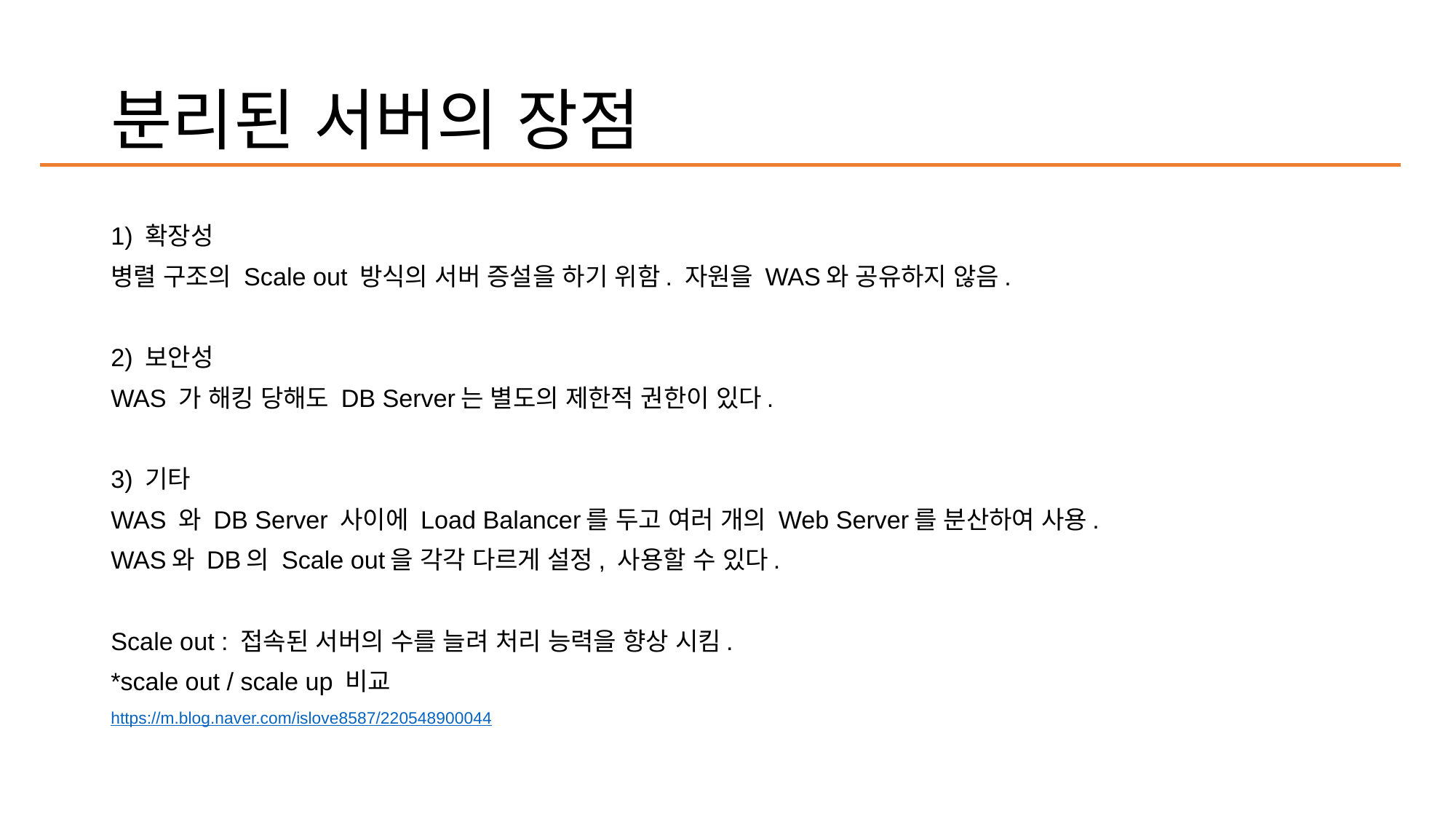

# 분리된 서버의 장점
1) 확장성
병렬 구조의 Scale out 방식의 서버 증설을 하기 위함. 자원을 WAS와 공유하지 않음.

2) 보안성
WAS 가 해킹 당해도 DB Server는 별도의 제한적 권한이 있다.

3) 기타
WAS 와 DB Server 사이에 Load Balancer를 두고 여러 개의 Web Server를 분산하여 사용.
WAS와 DB의 Scale out을 각각 다르게 설정, 사용할 수 있다.

Scale out : 접속된 서버의 수를 늘려 처리 능력을 향상 시킴.
*scale out / scale up 비교
https://m.blog.naver.com/islove8587/220548900044